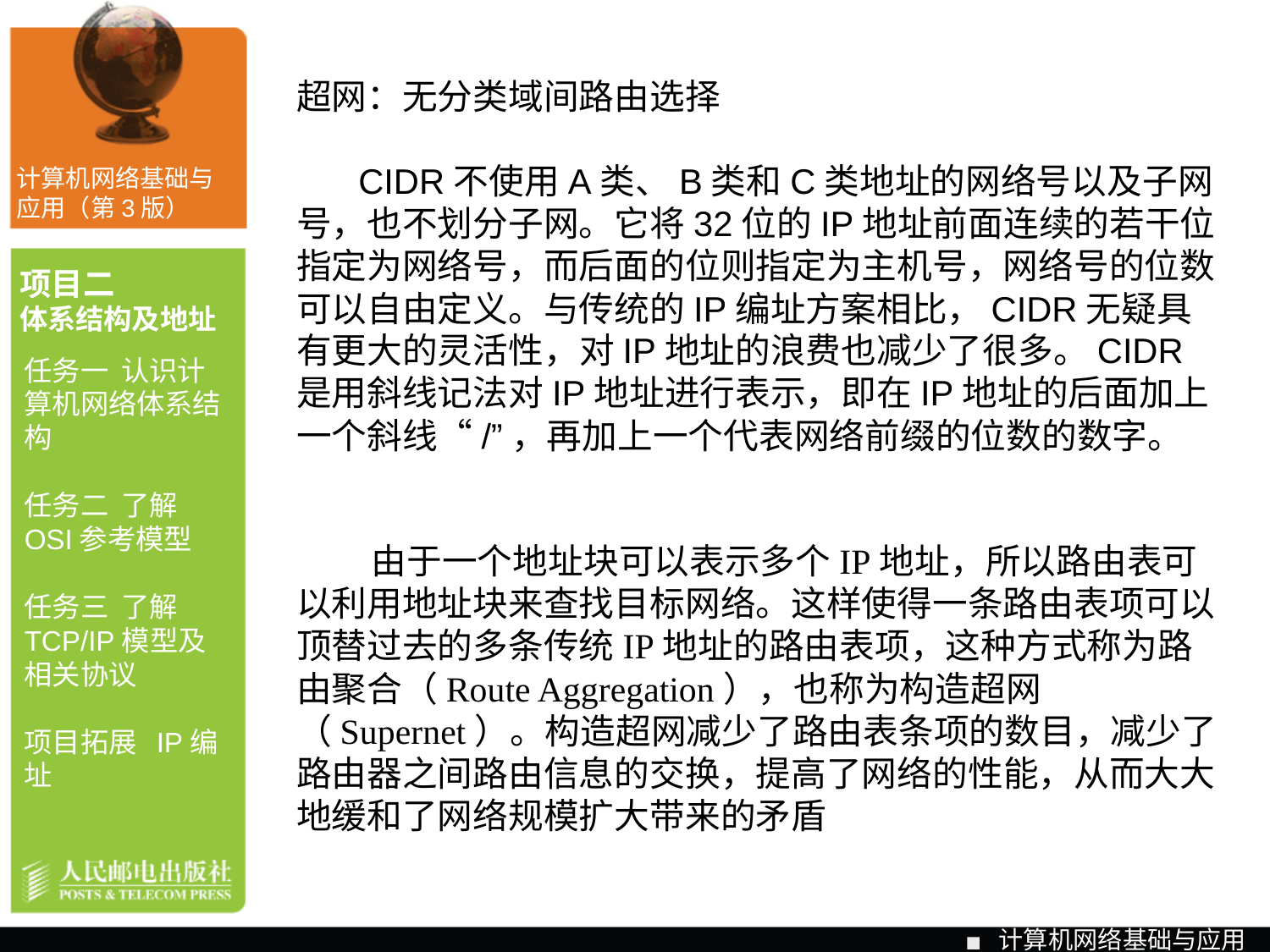

超网：无分类域间路由选择

CIDR不使用A类、B类和C类地址的网络号以及子网号，也不划分子网。它将32位的IP地址前面连续的若干位指定为网络号，而后面的位则指定为主机号，网络号的位数可以自由定义。与传统的IP编址方案相比，CIDR无疑具有更大的灵活性，对IP地址的浪费也减少了很多。CIDR是用斜线记法对IP地址进行表示，即在IP地址的后面加上一个斜线“/”，再加上一个代表网络前缀的位数的数字。
计算机网络基础与应用（第3版）
项目二
体系结构及地址
任务一  认识计算机网络体系结构

任务二  了解OSI参考模型

任务三  了解TCP/IP模型及相关协议

项目拓展  IP编址

由于一个地址块可以表示多个IP地址，所以路由表可以利用地址块来查找目标网络。这样使得一条路由表项可以顶替过去的多条传统IP地址的路由表项，这种方式称为路由聚合（Route Aggregation），也称为构造超网（Supernet）。构造超网减少了路由表条项的数目，减少了路由器之间路由信息的交换，提高了网络的性能，从而大大地缓和了网络规模扩大带来的矛盾
计算机网络基础与应用